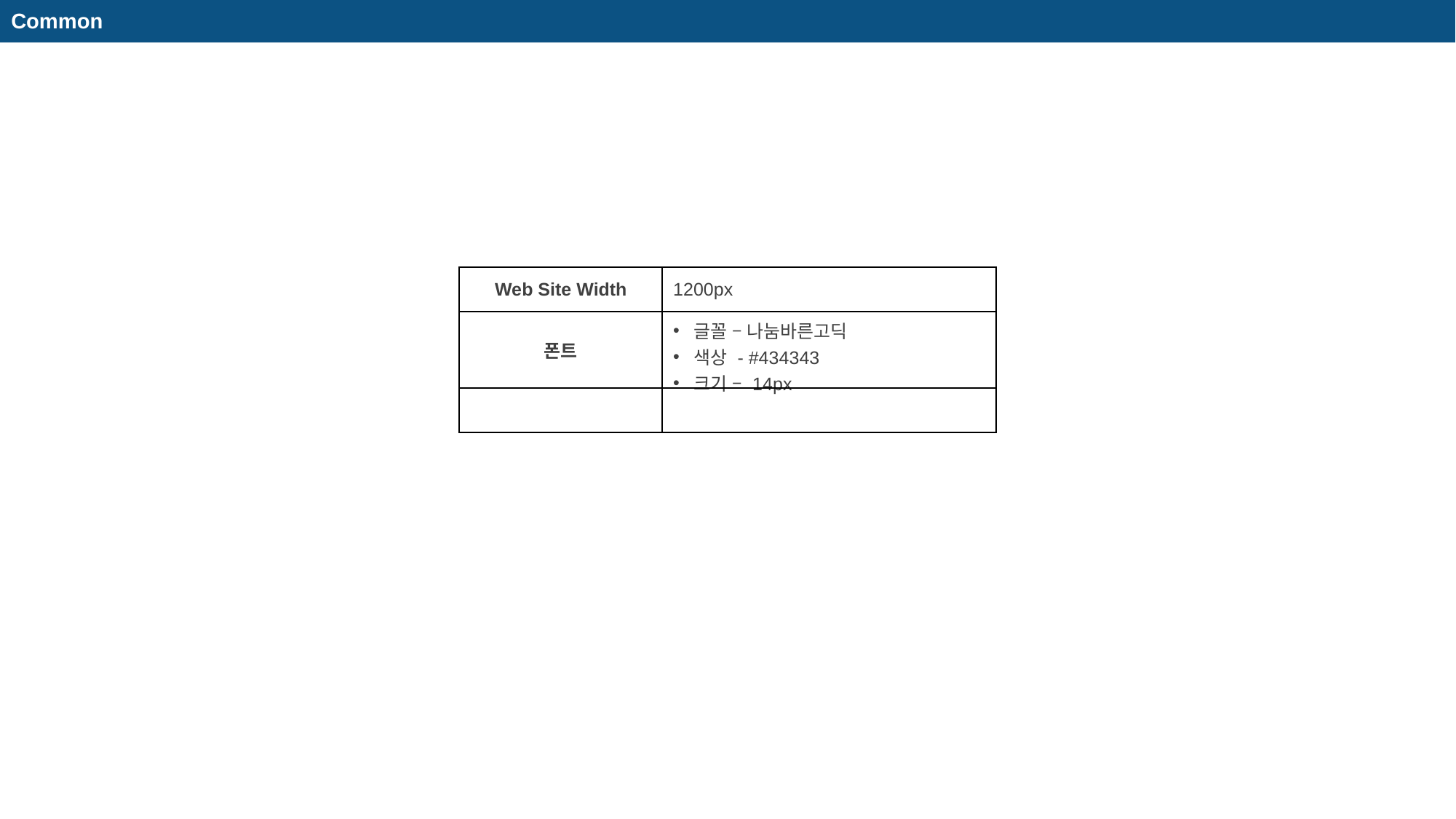

Common
| Web Site Width | 1200px |
| --- | --- |
| 폰트 | 글꼴 – 나눔바른고딕 색상 - #434343 크기 – 14px |
|  |  |